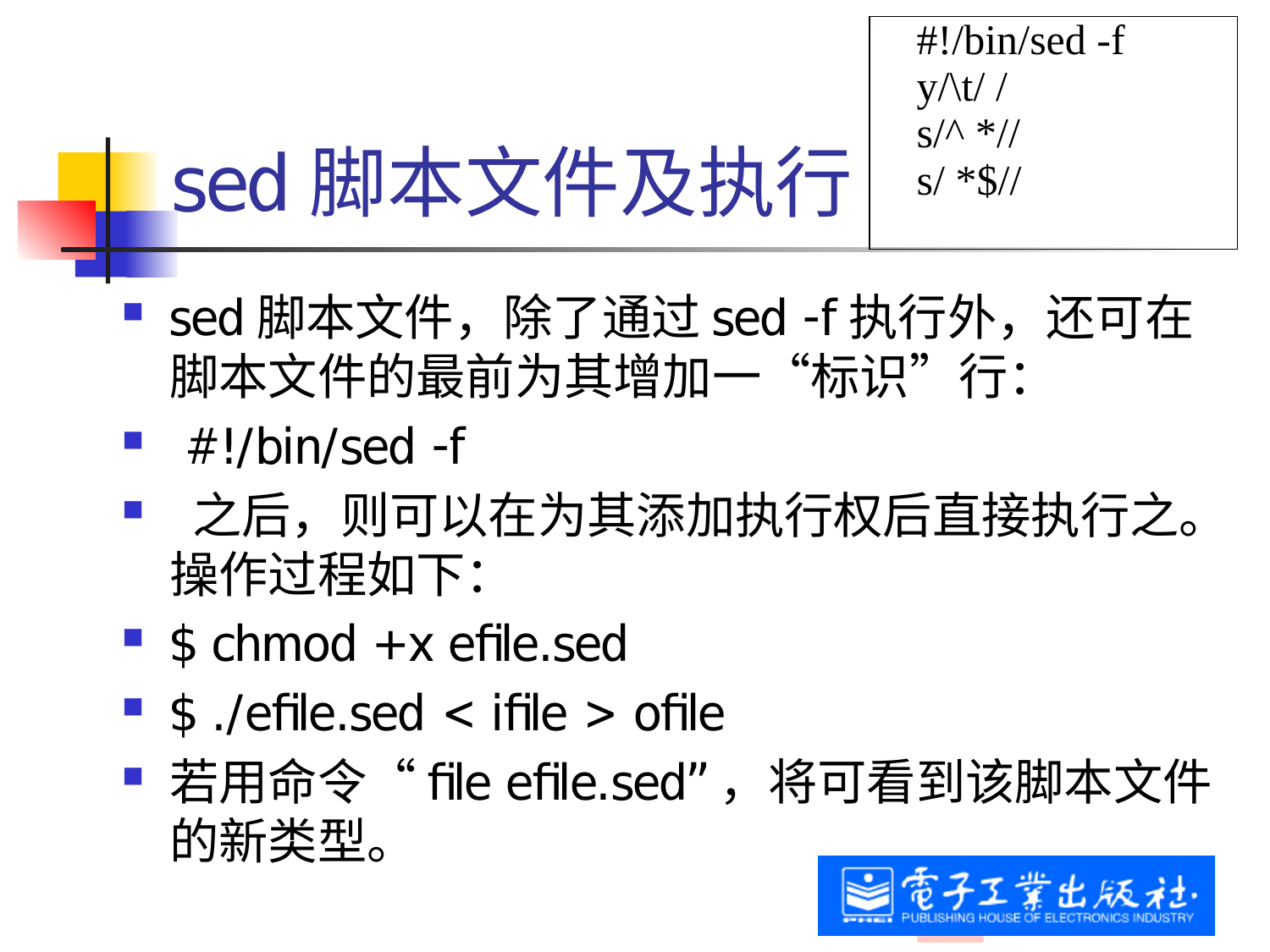

| #!/bin/sed -f y/\t/ / s/^ \*// s/ \*$// |
| --- |
# sed脚本文件及执行
sed脚本文件，除了通过sed -f执行外，还可在脚本文件的最前为其增加一“标识”行：
 #!/bin/sed -f
 之后，则可以在为其添加执行权后直接执行之。操作过程如下：
$ chmod +x efile.sed
$ ./efile.sed < ifile > ofile
若用命令“file efile.sed”，将可看到该脚本文件的新类型。